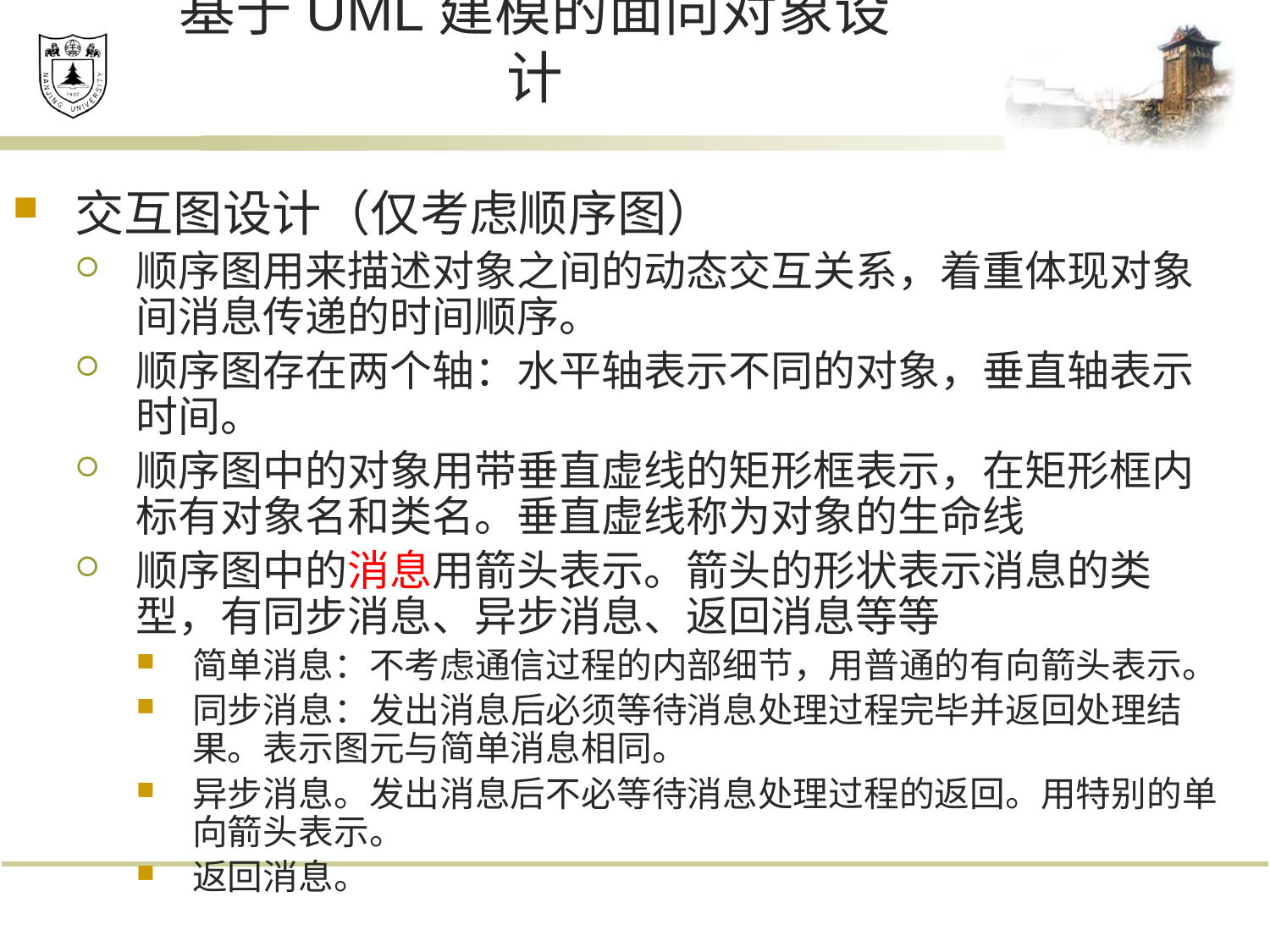

# 基于UML建模的面向对象设计
交互图设计（仅考虑顺序图）
顺序图用来描述对象之间的动态交互关系，着重体现对象间消息传递的时间顺序。
顺序图存在两个轴：水平轴表示不同的对象，垂直轴表示时间。
顺序图中的对象用带垂直虚线的矩形框表示，在矩形框内标有对象名和类名。垂直虚线称为对象的生命线
顺序图中的消息用箭头表示。箭头的形状表示消息的类型，有同步消息、异步消息、返回消息等等
简单消息：不考虑通信过程的内部细节，用普通的有向箭头表示。
同步消息：发出消息后必须等待消息处理过程完毕并返回处理结果。表示图元与简单消息相同。
异步消息。发出消息后不必等待消息处理过程的返回。用特别的单向箭头表示。
返回消息。